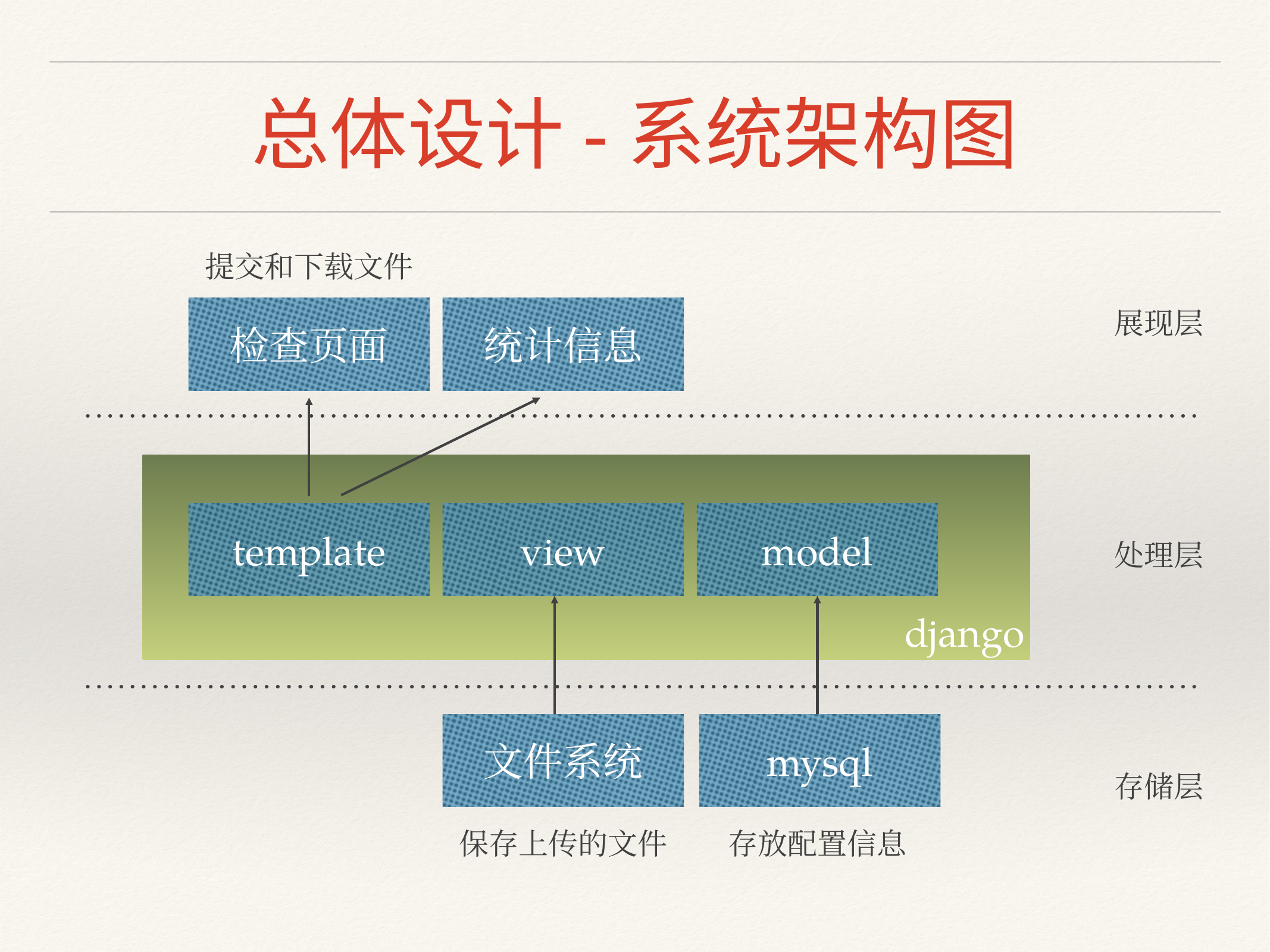

# 总体设计-系统架构图
提交和下载文件
展现层
检查页面
统计信息

django
template
view
model
处理层

文件系统
mysql
存储层
保存上传的文件
存放配置信息